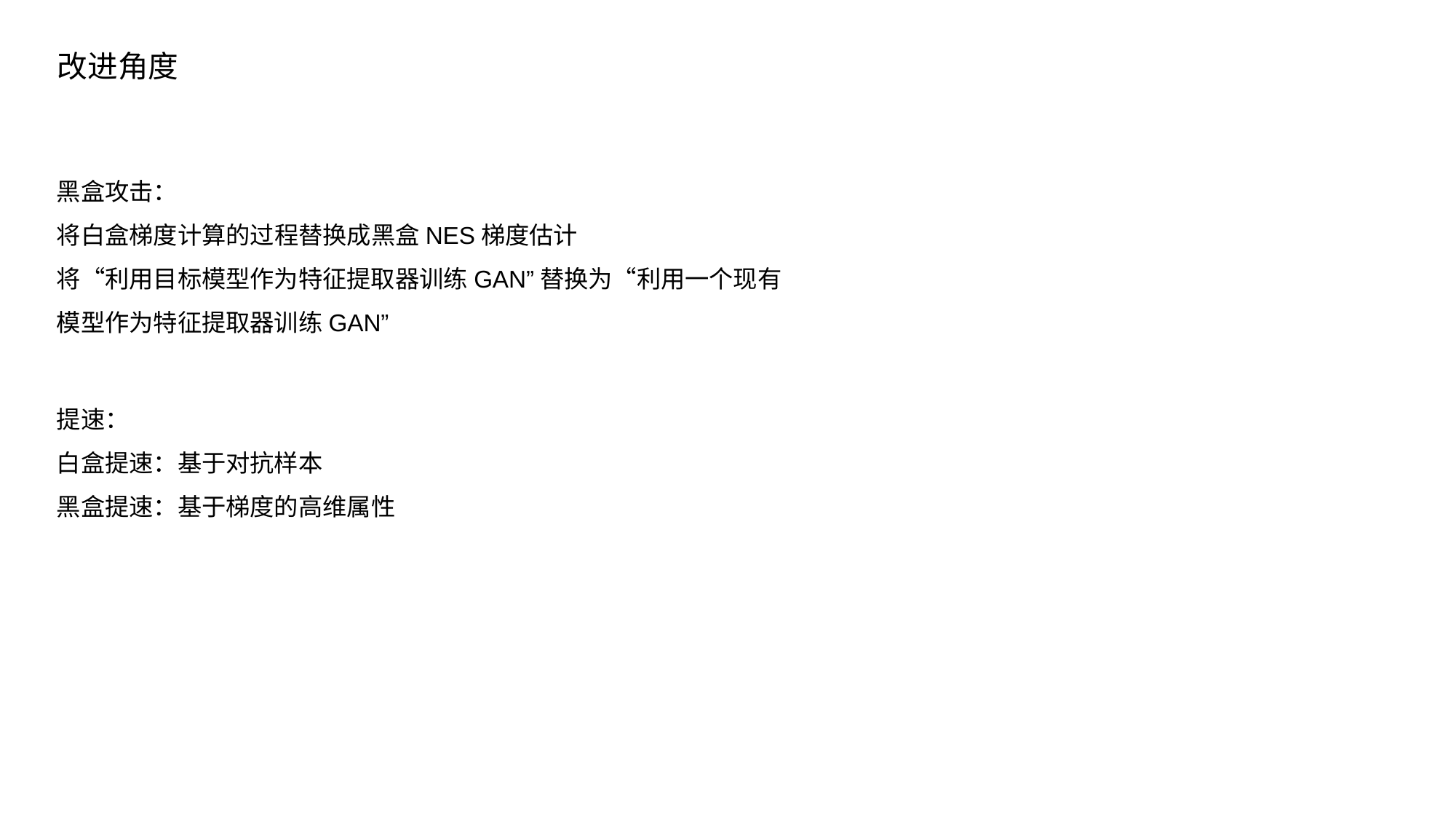

改进角度
黑盒攻击：
将白盒梯度计算的过程替换成黑盒NES梯度估计
将“利用目标模型作为特征提取器训练GAN”替换为“利用一个现有模型作为特征提取器训练GAN”
提速：
白盒提速：基于对抗样本
黑盒提速：基于梯度的高维属性